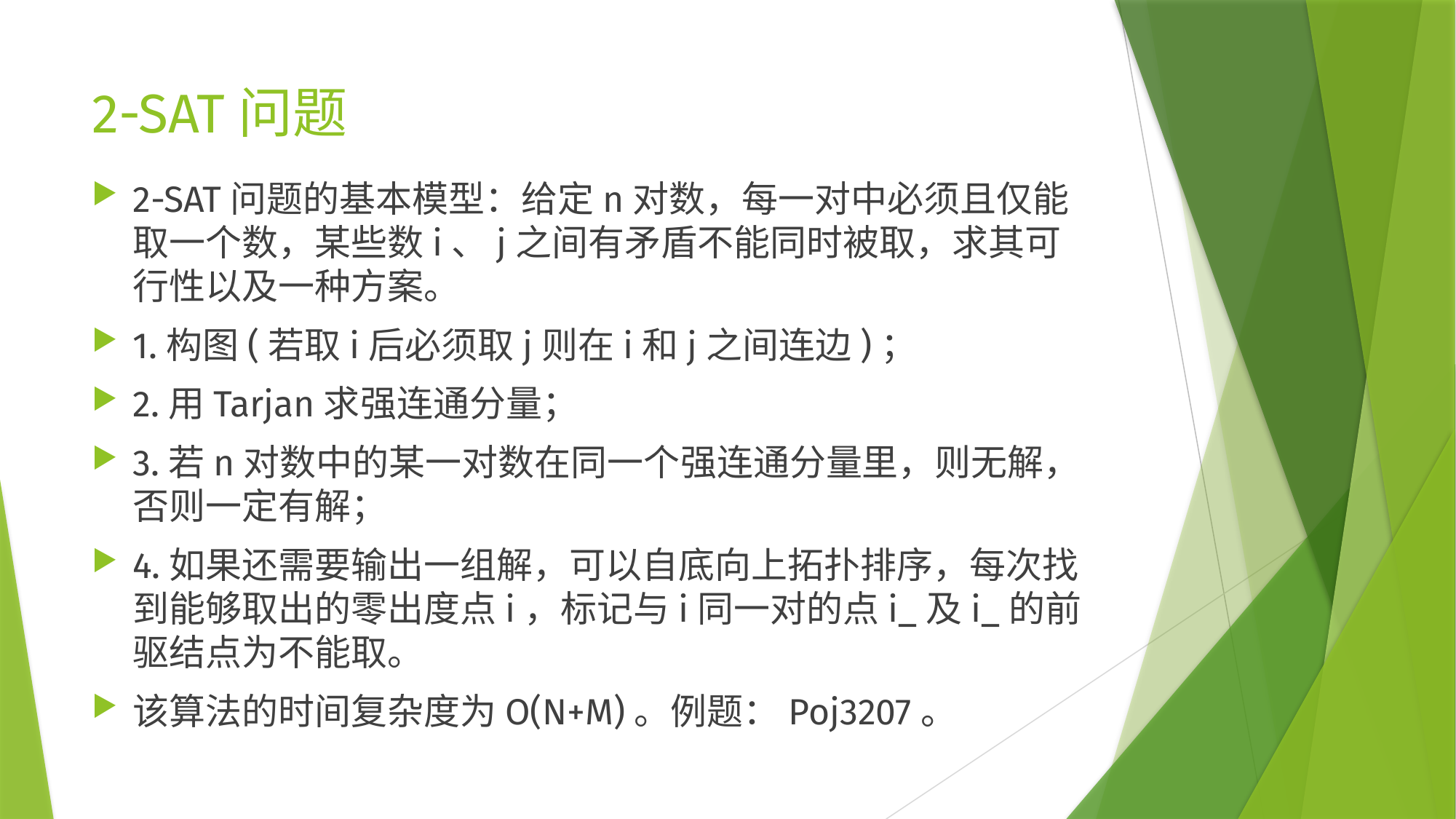

# 2-SAT问题
2-SAT问题的基本模型：给定n对数，每一对中必须且仅能取一个数，某些数i、j之间有矛盾不能同时被取，求其可行性以及一种方案。
1.构图(若取i后必须取j则在i和j之间连边)；
2.用Tarjan求强连通分量；
3.若n对数中的某一对数在同一个强连通分量里，则无解，否则一定有解；
4.如果还需要输出一组解，可以自底向上拓扑排序，每次找到能够取出的零出度点i，标记与i同一对的点i_及i_的前驱结点为不能取。
该算法的时间复杂度为O(N+M)。例题：Poj3207。